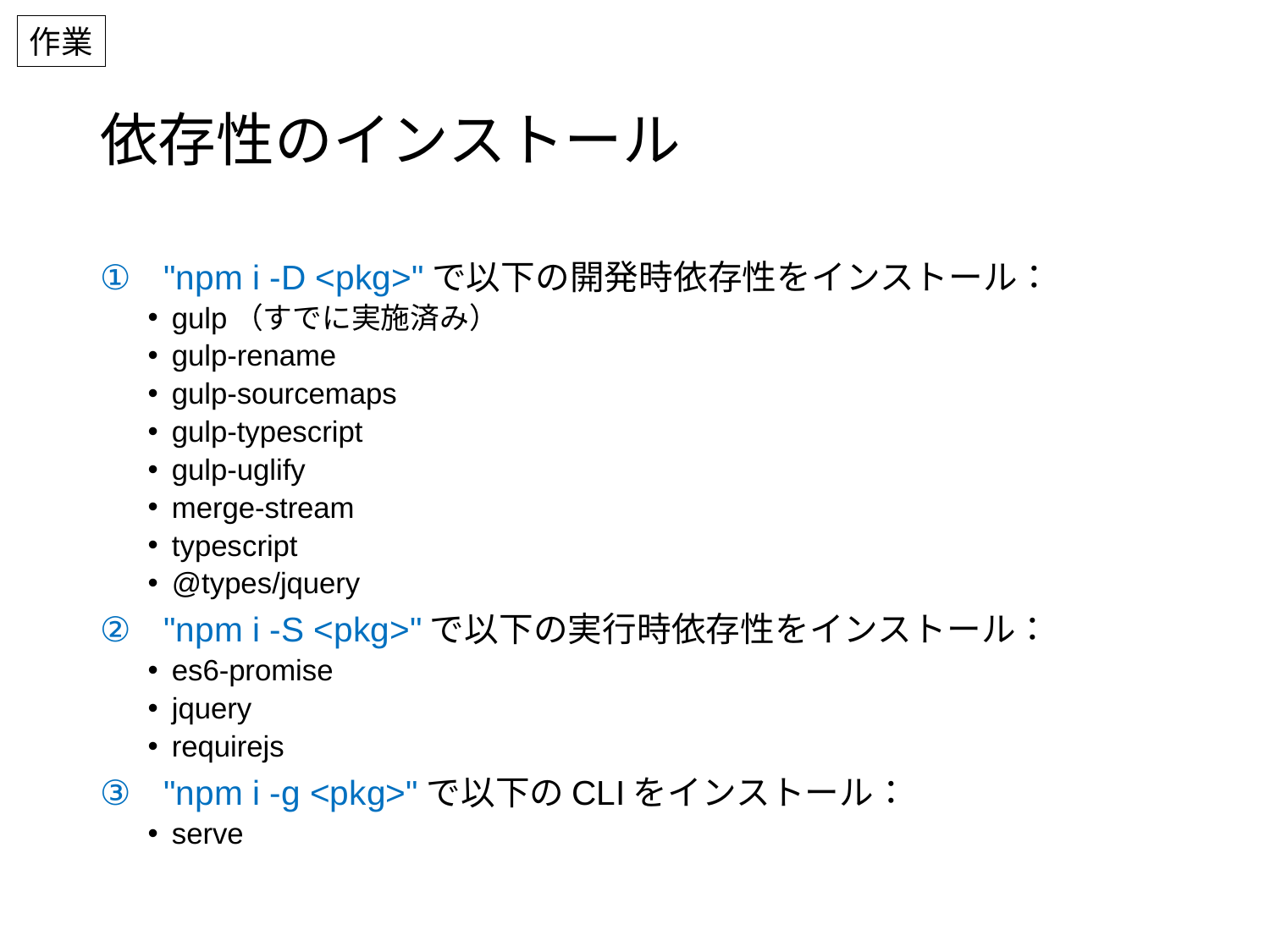

作業
# 依存性のインストール
"npm i -D <pkg>"で以下の開発時依存性をインストール：
gulp（すでに実施済み）
gulp-rename
gulp-sourcemaps
gulp-typescript
gulp-uglify
merge-stream
typescript
@types/jquery
"npm i -S <pkg>"で以下の実行時依存性をインストール：
es6-promise
jquery
requirejs
"npm i -g <pkg>"で以下のCLIをインストール：
serve